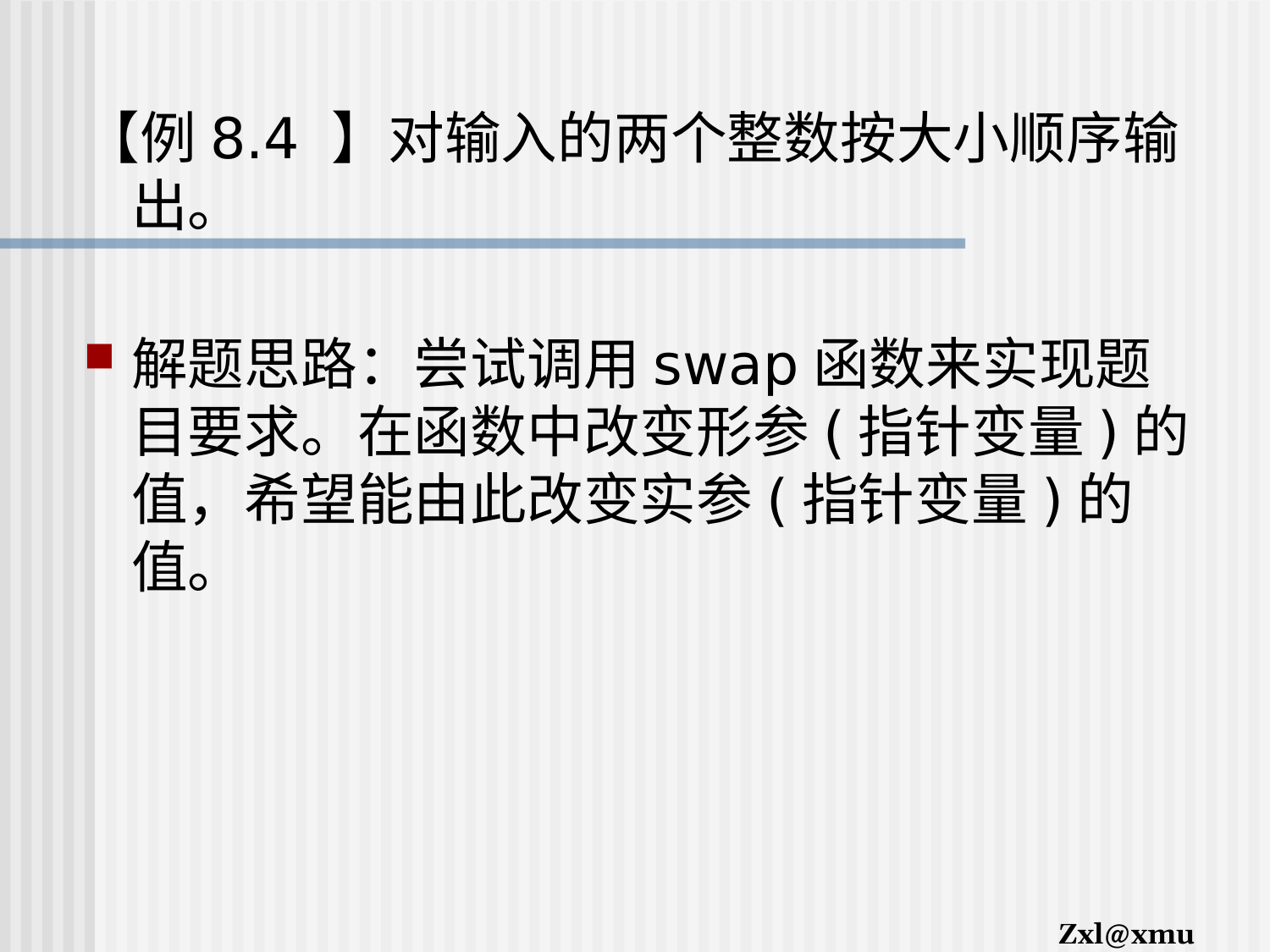

【例8.4 】对输入的两个整数按大小顺序输出。

解题思路：尝试调用swap函数来实现题目要求。在函数中改变形参(指针变量)的值，希望能由此改变实参(指针变量)的值。